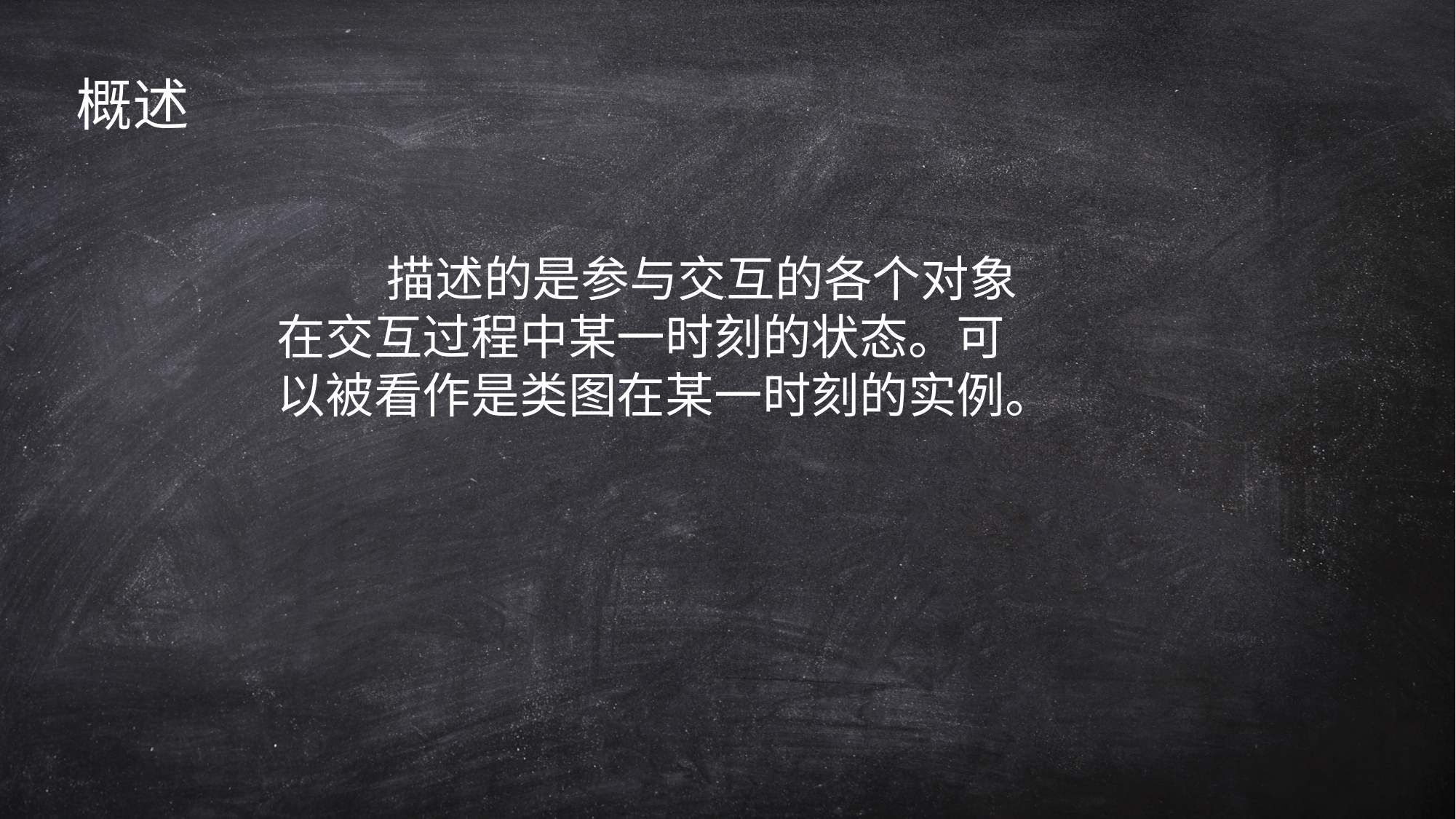

概述
         描述的是参与交互的各个对象在交互过程中某一时刻的状态。可以被看作是类图在某一时刻的实例。